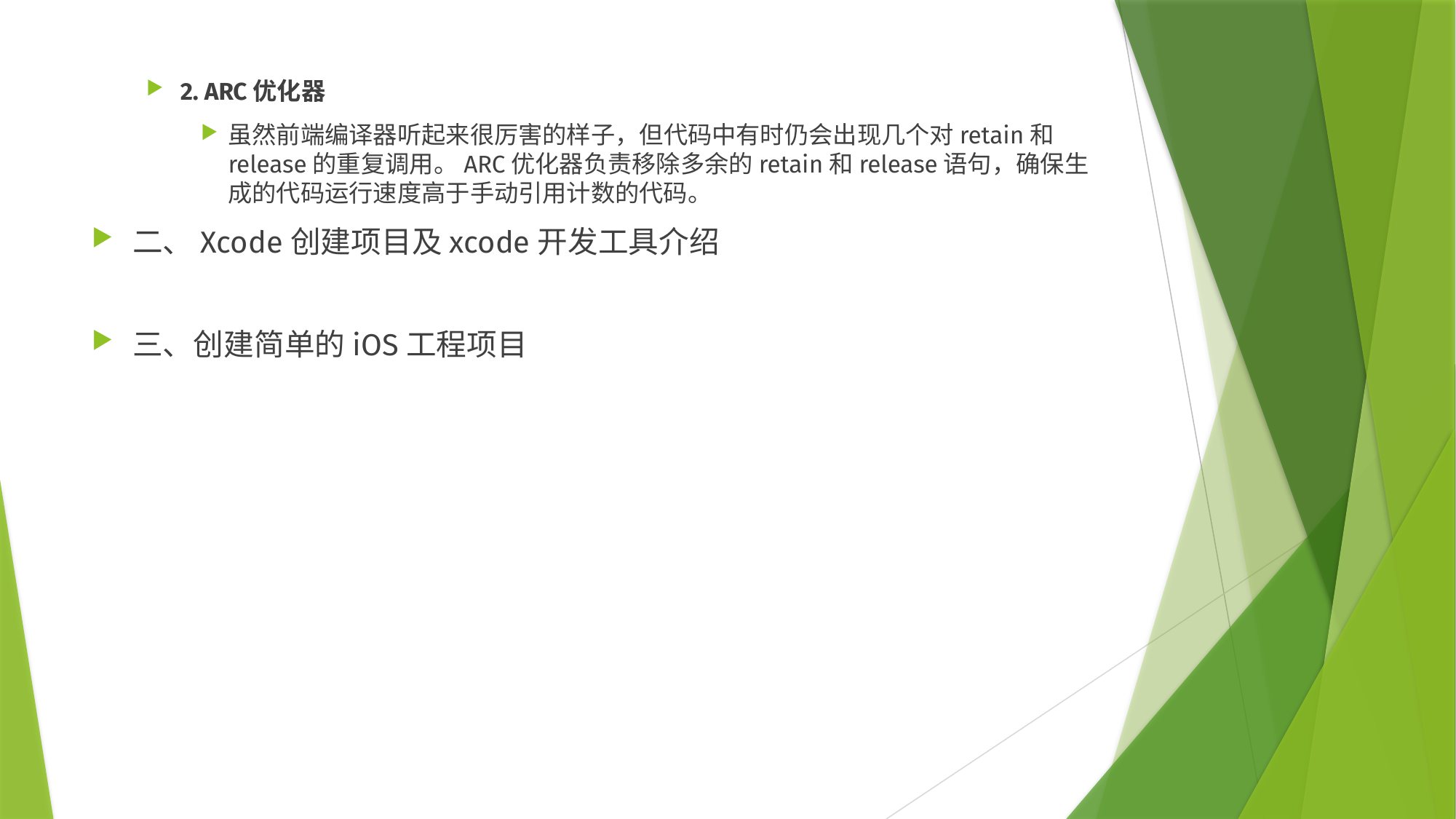

2. ARC优化器
虽然前端编译器听起来很厉害的样子，但代码中有时仍会出现几个对retain和release的重复调用。ARC优化器负责移除多余的retain和release语句，确保生成的代码运行速度高于手动引用计数的代码。
二、Xcode创建项目及xcode开发工具介绍

三、创建简单的iOS工程项目